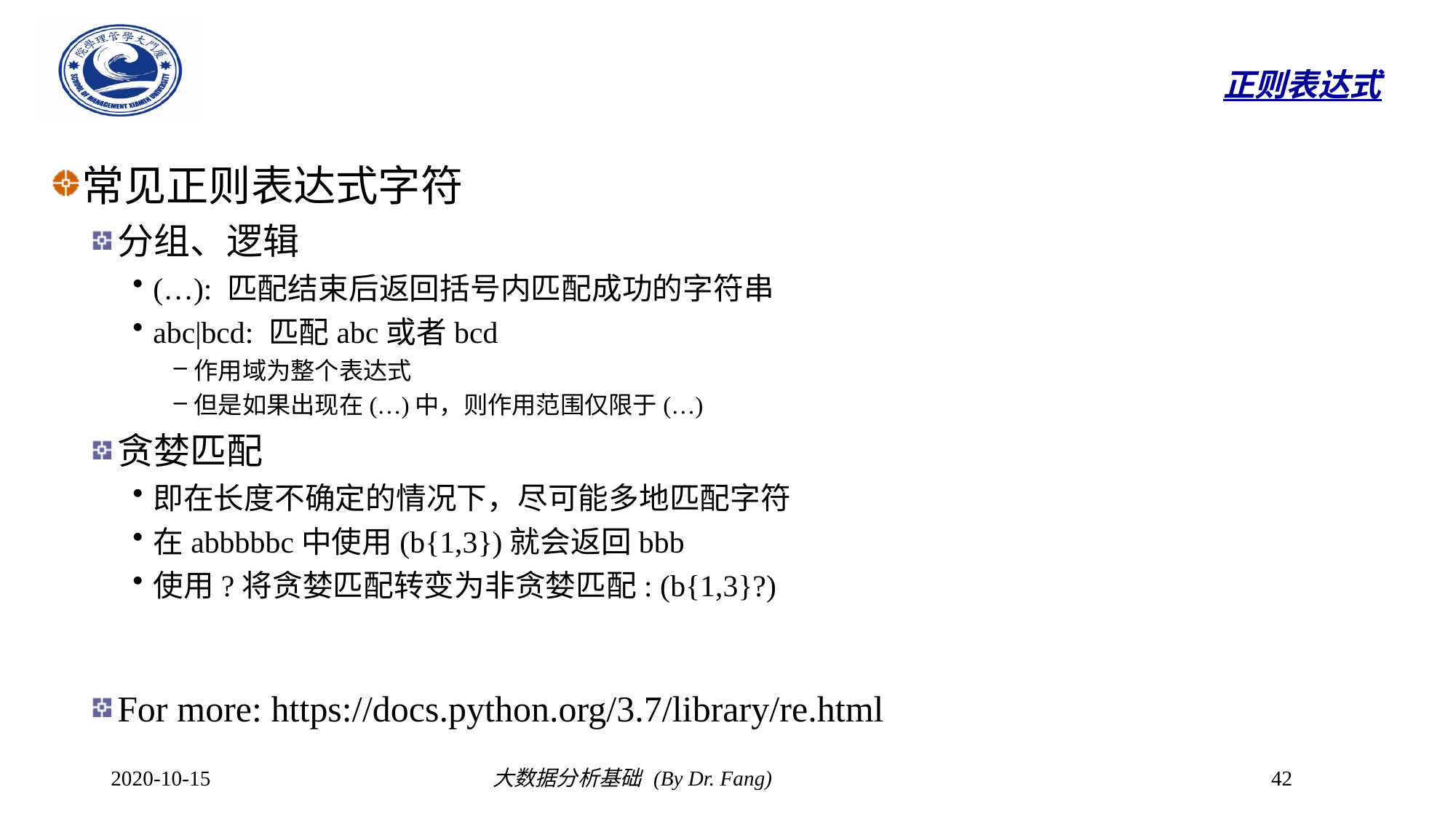

# 正则表达式
常见正则表达式字符
分组、逻辑
(…): 匹配结束后返回括号内匹配成功的字符串
abc|bcd: 匹配abc或者bcd
作用域为整个表达式
但是如果出现在(…)中，则作用范围仅限于(…)
贪婪匹配
即在长度不确定的情况下，尽可能多地匹配字符
在abbbbbc中使用(b{1,3})就会返回bbb
使用?将贪婪匹配转变为非贪婪匹配: (b{1,3}?)

For more: https://docs.python.org/3.7/library/re.html

2020-10-15
大数据分析基础 (By Dr. Fang)
42